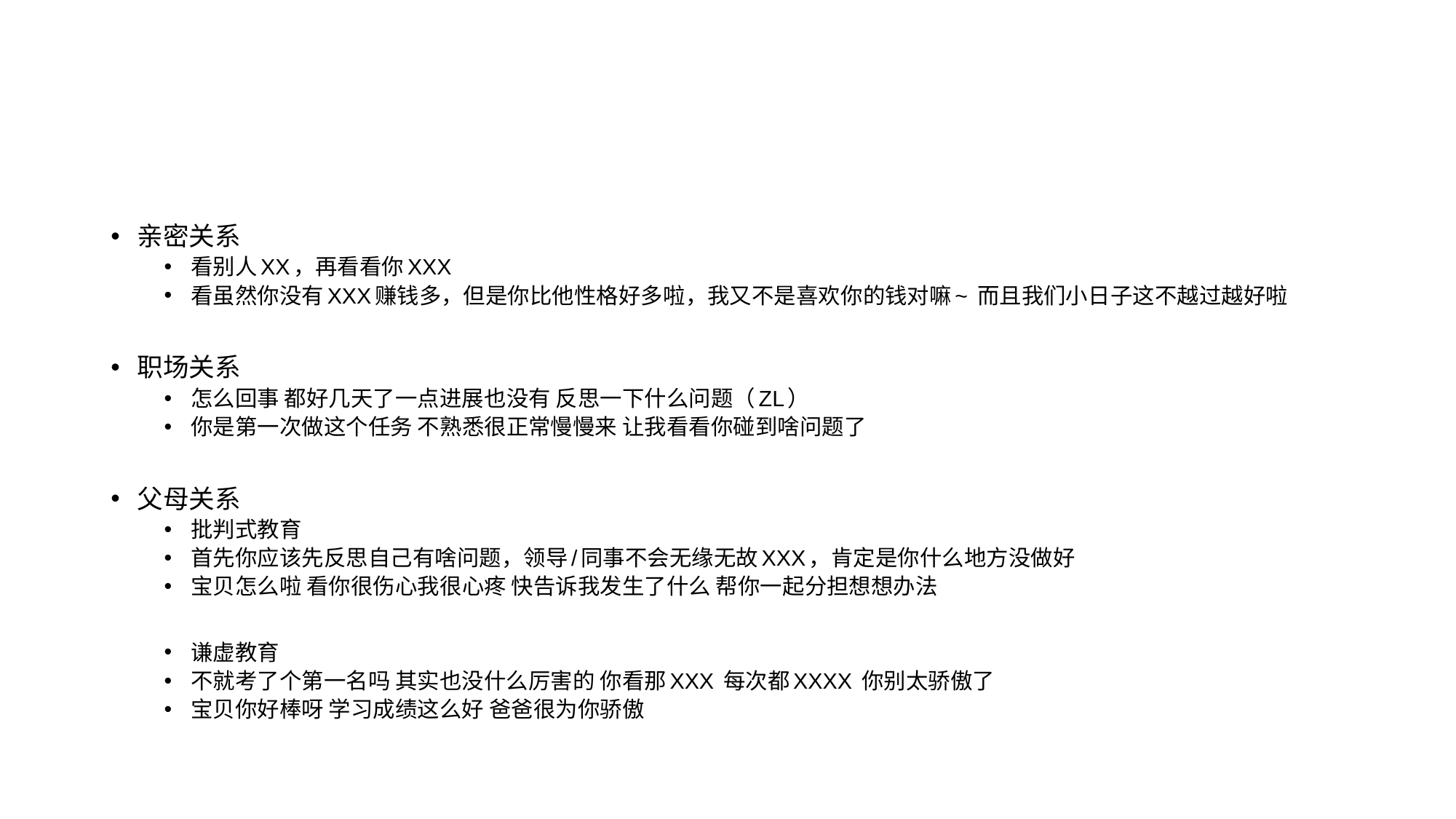

#
亲密关系
看别人XX，再看看你XXX
看虽然你没有XXX赚钱多，但是你比他性格好多啦，我又不是喜欢你的钱对嘛~ 而且我们小日子这不越过越好啦

职场关系
怎么回事 都好几天了一点进展也没有 反思一下什么问题（ZL）
你是第一次做这个任务 不熟悉很正常慢慢来 让我看看你碰到啥问题了

父母关系
批判式教育
首先你应该先反思自己有啥问题，领导/同事不会无缘无故XXX，肯定是你什么地方没做好
宝贝怎么啦 看你很伤心我很心疼 快告诉我发生了什么 帮你一起分担想想办法

谦虚教育
不就考了个第一名吗 其实也没什么厉害的 你看那XXX 每次都XXXX 你别太骄傲了
宝贝你好棒呀 学习成绩这么好 爸爸很为你骄傲